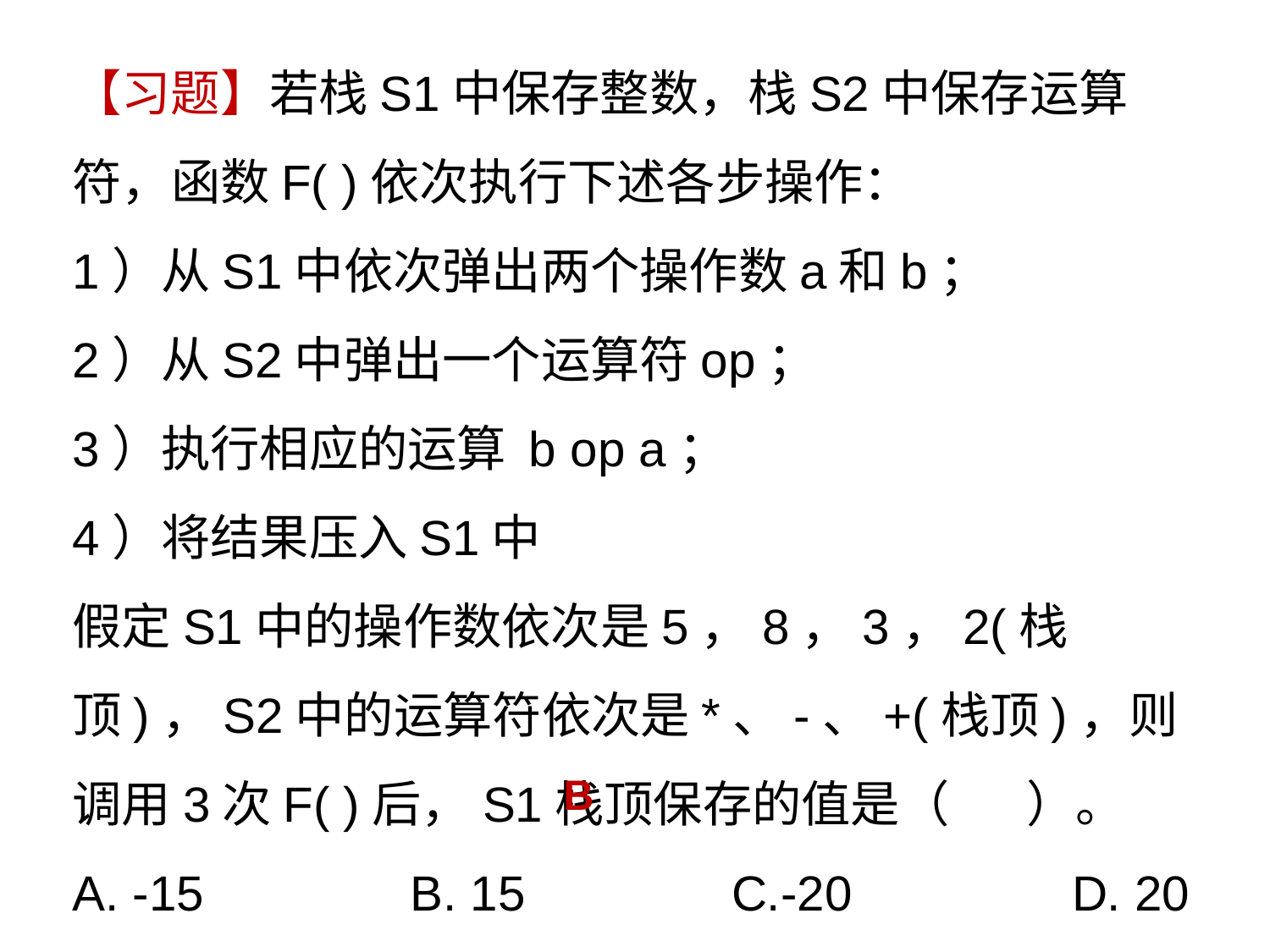

【习题】若栈S1中保存整数，栈S2中保存运算符，函数F( )依次执行下述各步操作：
1）从S1中依次弹出两个操作数a和b；
2）从S2中弹出一个运算符op；
3）执行相应的运算 b op a；
4）将结果压入S1中
假定S1中的操作数依次是5，8，3，2(栈顶)，S2中的运算符依次是*、-、+(栈顶)，则调用3次F( )后，S1栈顶保存的值是（       ）。
A. -15               B. 15               C.-20                D. 20
B